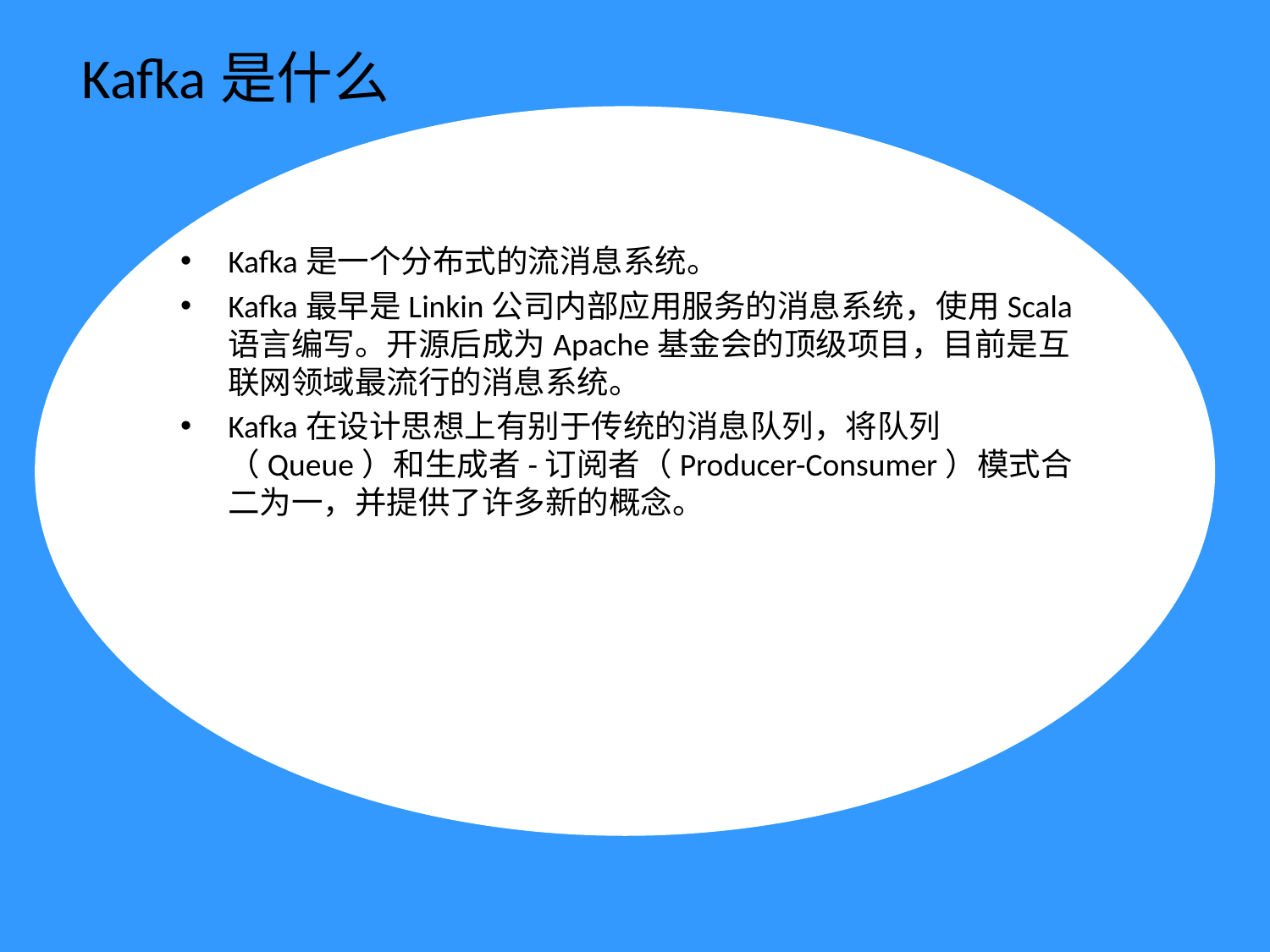

# Kafka是什么
Kafka是一个分布式的流消息系统。
Kafka最早是Linkin公司内部应用服务的消息系统，使用Scala语言编写。开源后成为Apache基金会的顶级项目，目前是互联网领域最流行的消息系统。
Kafka在设计思想上有别于传统的消息队列，将队列（Queue）和生成者-订阅者（Producer-Consumer）模式合二为一，并提供了许多新的概念。